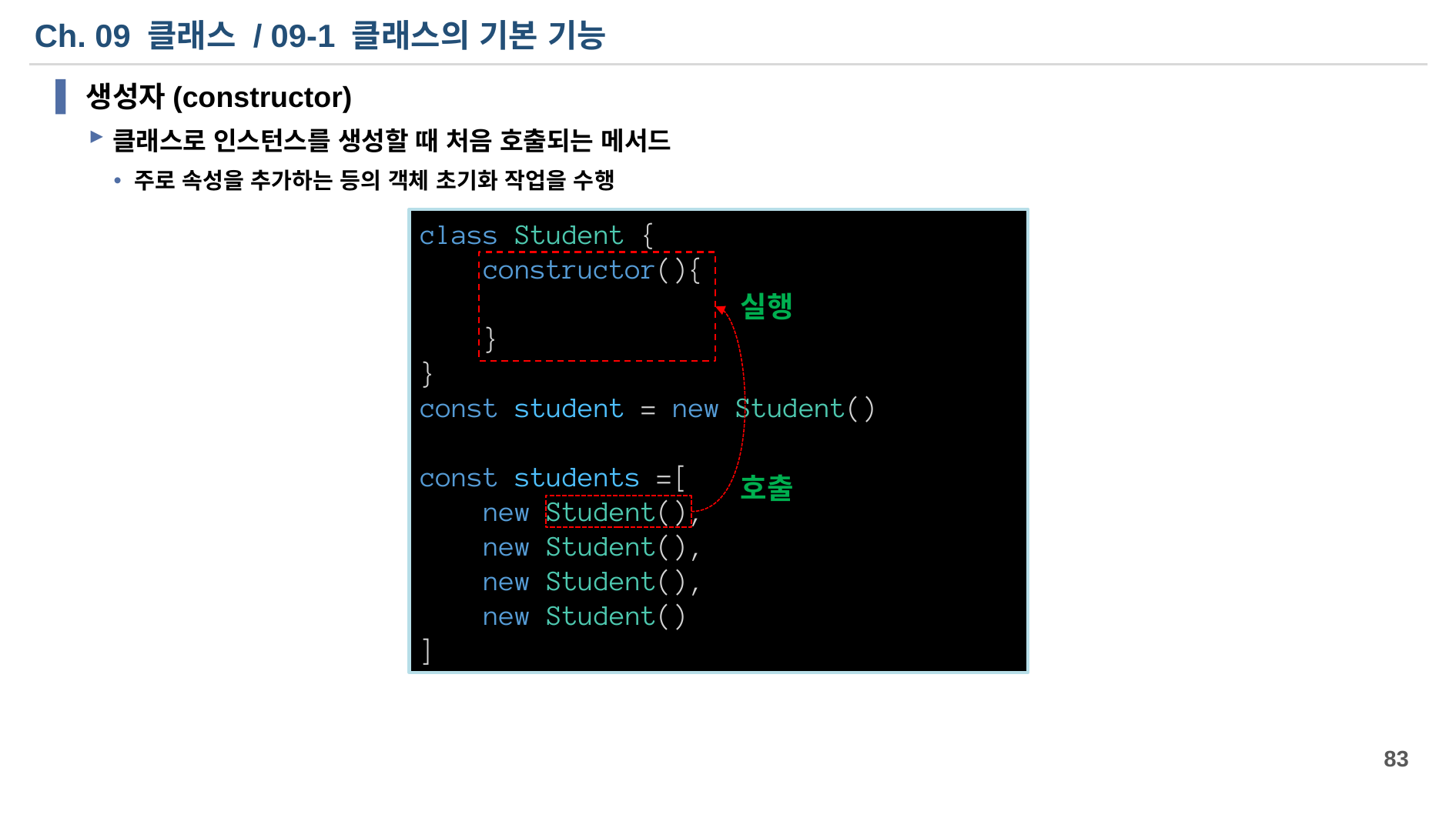

# Ch. 09 클래스 / 09-1 클래스의 기본 기능
생성자(constructor)
클래스로 인스턴스를 생성할 때 처음 호출되는 메서드
주로 속성을 추가하는 등의 객체 초기화 작업을 수행

class Student {
    constructor(){
    }
}
const student = new Student()
const students =[
    new Student(),
    new Student(),
    new Student(),
    new Student()
]

실행
호출

83